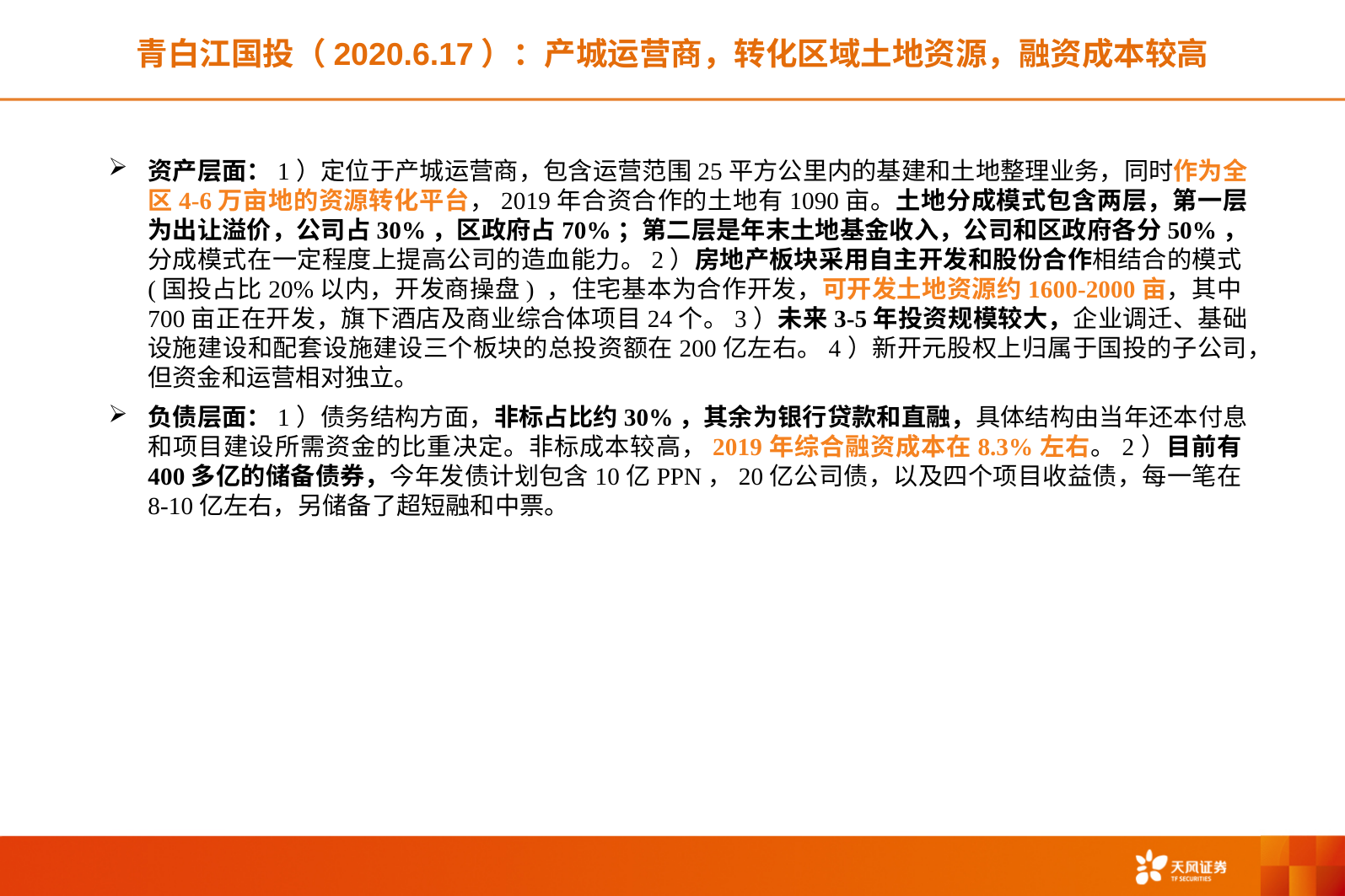

青白江国投（2020.6.17）：产城运营商，转化区域土地资源，融资成本较高
资产层面：1）定位于产城运营商，包含运营范围25平方公里内的基建和土地整理业务，同时作为全区4-6万亩地的资源转化平台，2019年合资合作的土地有1090亩。土地分成模式包含两层，第一层为出让溢价，公司占30%，区政府占70%；第二层是年末土地基金收入，公司和区政府各分50%，分成模式在一定程度上提高公司的造血能力。2）房地产板块采用自主开发和股份合作相结合的模式(国投占比20%以内，开发商操盘) ，住宅基本为合作开发，可开发土地资源约1600-2000亩，其中700亩正在开发，旗下酒店及商业综合体项目24个。3）未来3-5年投资规模较大，企业调迁、基础设施建设和配套设施建设三个板块的总投资额在200亿左右。4）新开元股权上归属于国投的子公司，但资金和运营相对独立。
负债层面：1）债务结构方面，非标占比约30%，其余为银行贷款和直融，具体结构由当年还本付息和项目建设所需资金的比重决定。非标成本较高，2019年综合融资成本在8.3%左右。2）目前有400多亿的储备债券，今年发债计划包含10亿PPN，20亿公司债，以及四个项目收益债，每一笔在8-10亿左右，另储备了超短融和中票。
27